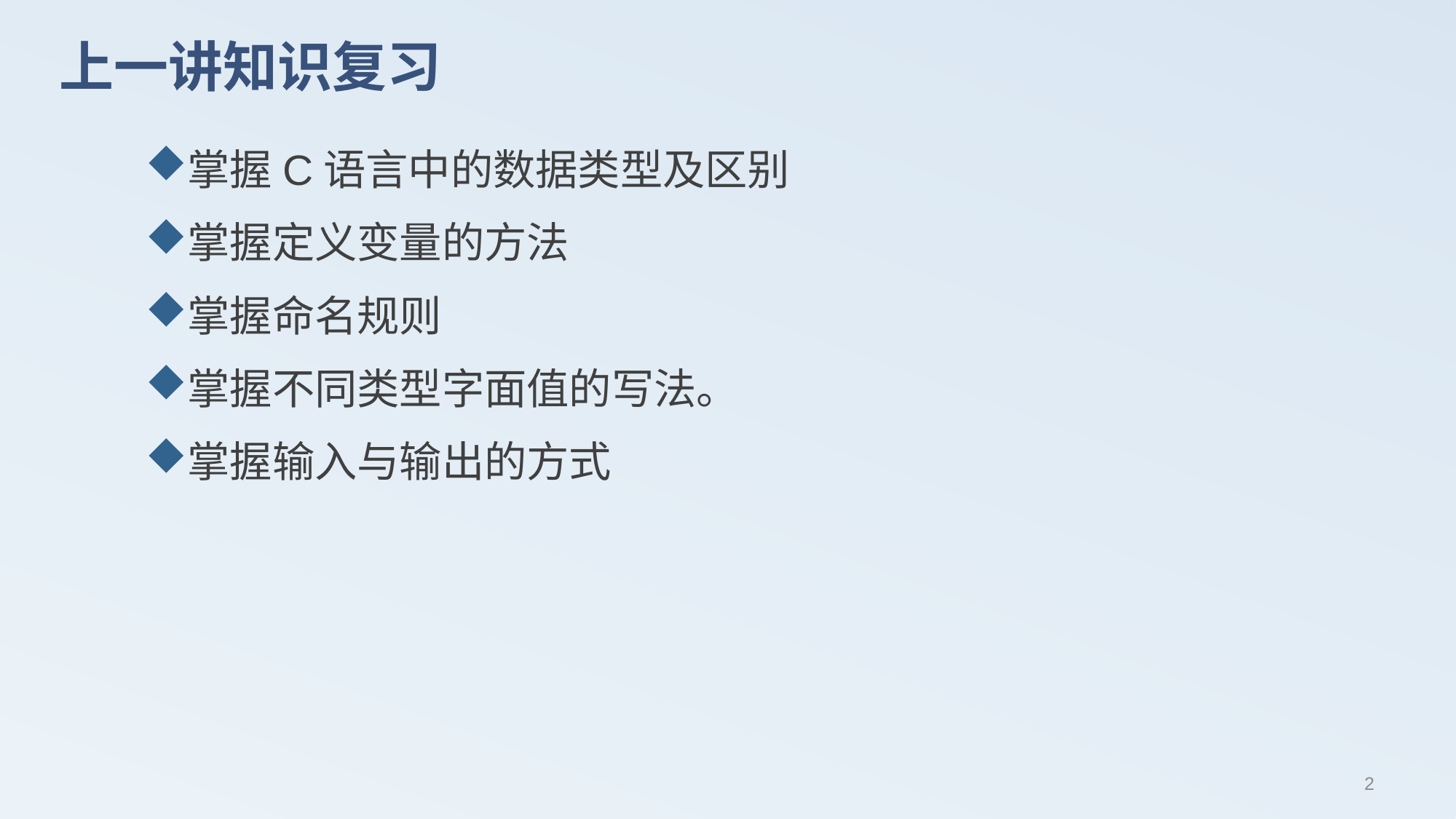

# 上一讲知识复习
掌握C语言中的数据类型及区别
掌握定义变量的方法
掌握命名规则
掌握不同类型字面值的写法。
掌握输入与输出的方式